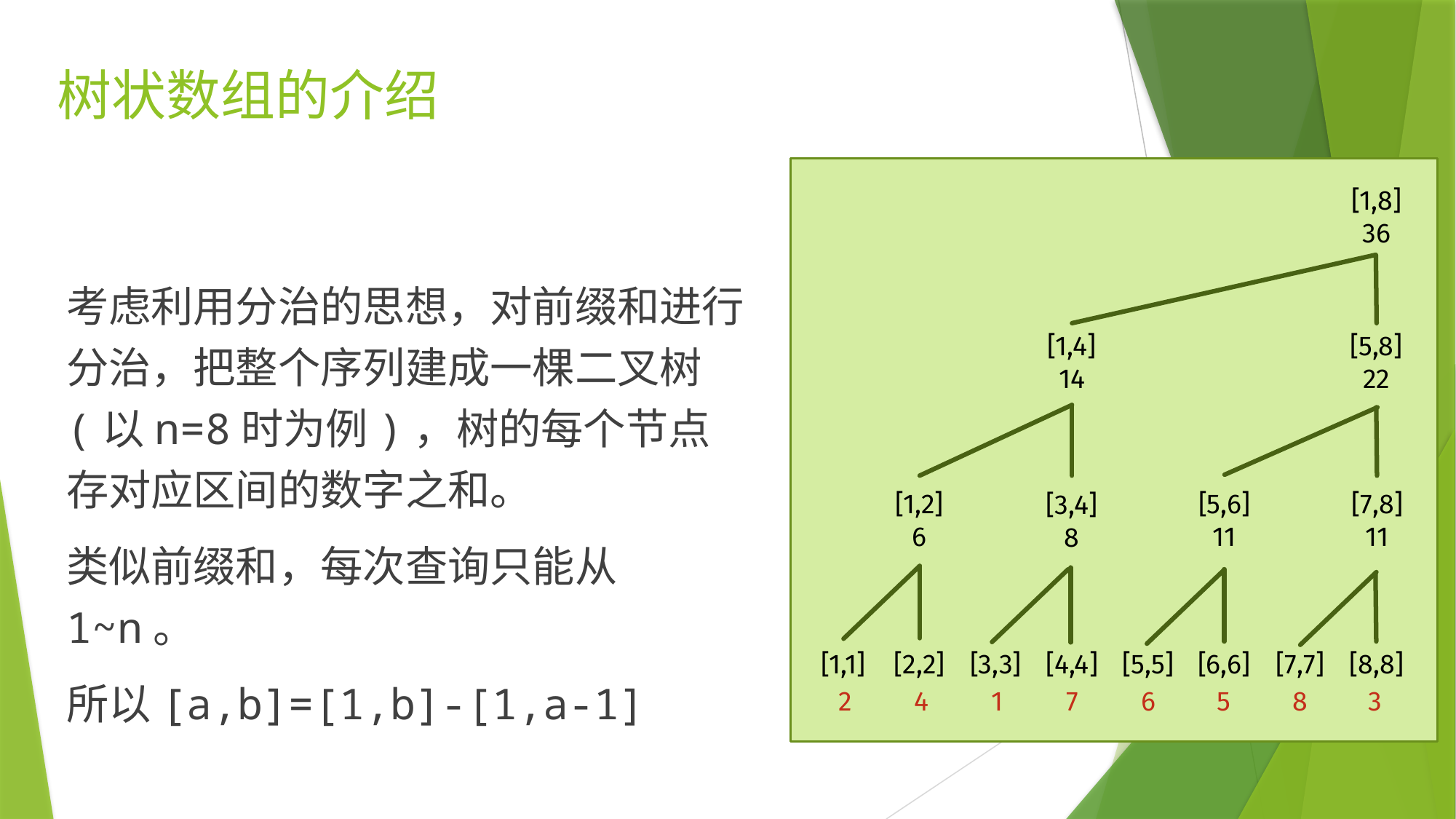

# 树状数组的介绍

[1,8]
36
[1,4]
14
[5,8]
22
[1,2]
6
[5,6]
11
[7,8]
11
[3,4]
8
[1,1]
[2,2]
[3,3]
[4,4]
[5,5]
[6,6]
[7,7]
[8,8]
2
4
1
7
6
5
8
3
考虑利用分治的思想，对前缀和进行分治，把整个序列建成一棵二叉树(以n=8时为例)，树的每个节点存对应区间的数字之和。
类似前缀和，每次查询只能从1~n。
所以[a,b]=[1,b]-[1,a-1]